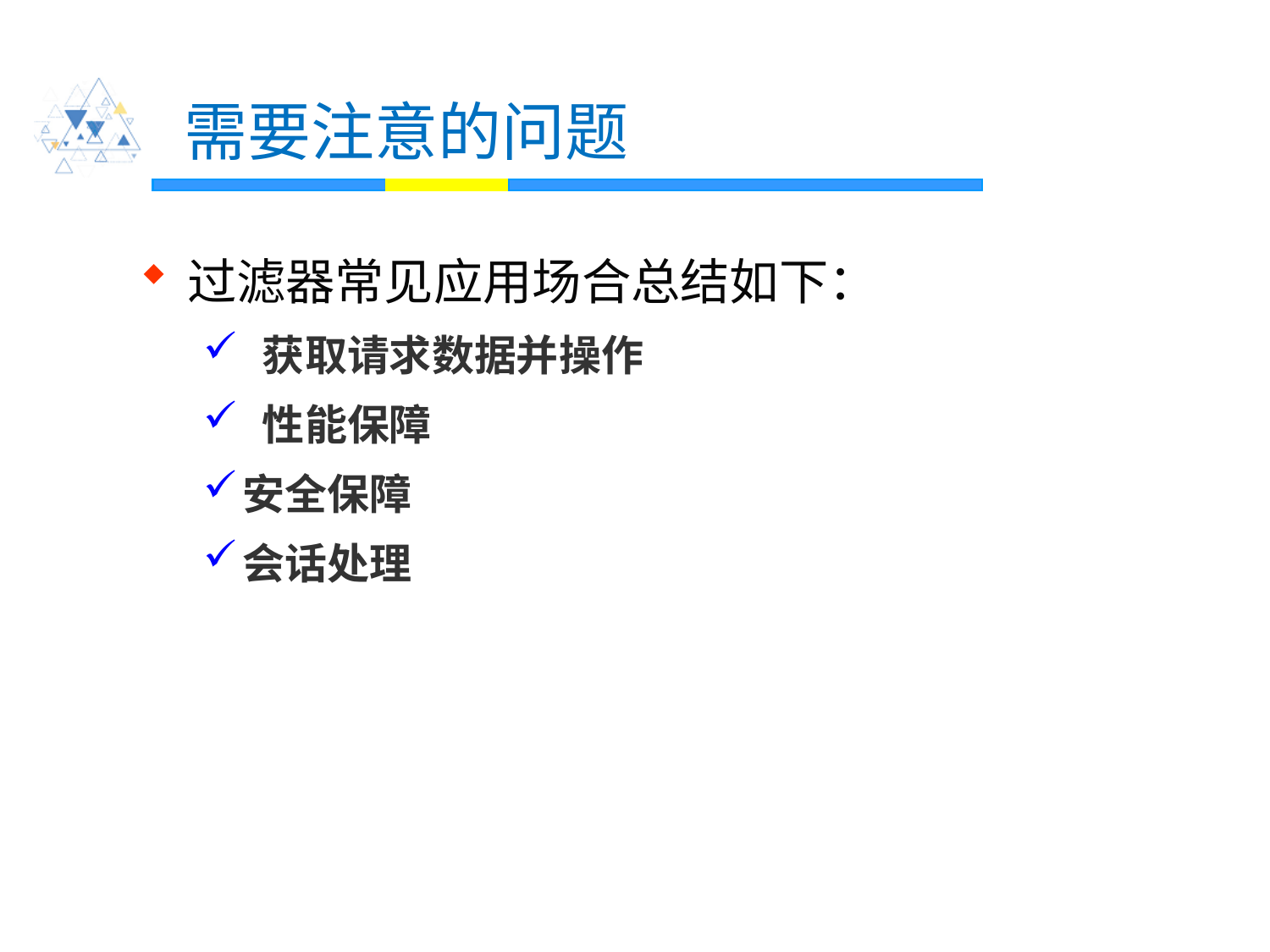

# 需要注意的问题
过滤器常见应用场合总结如下：
 获取请求数据并操作
 性能保障
安全保障
会话处理